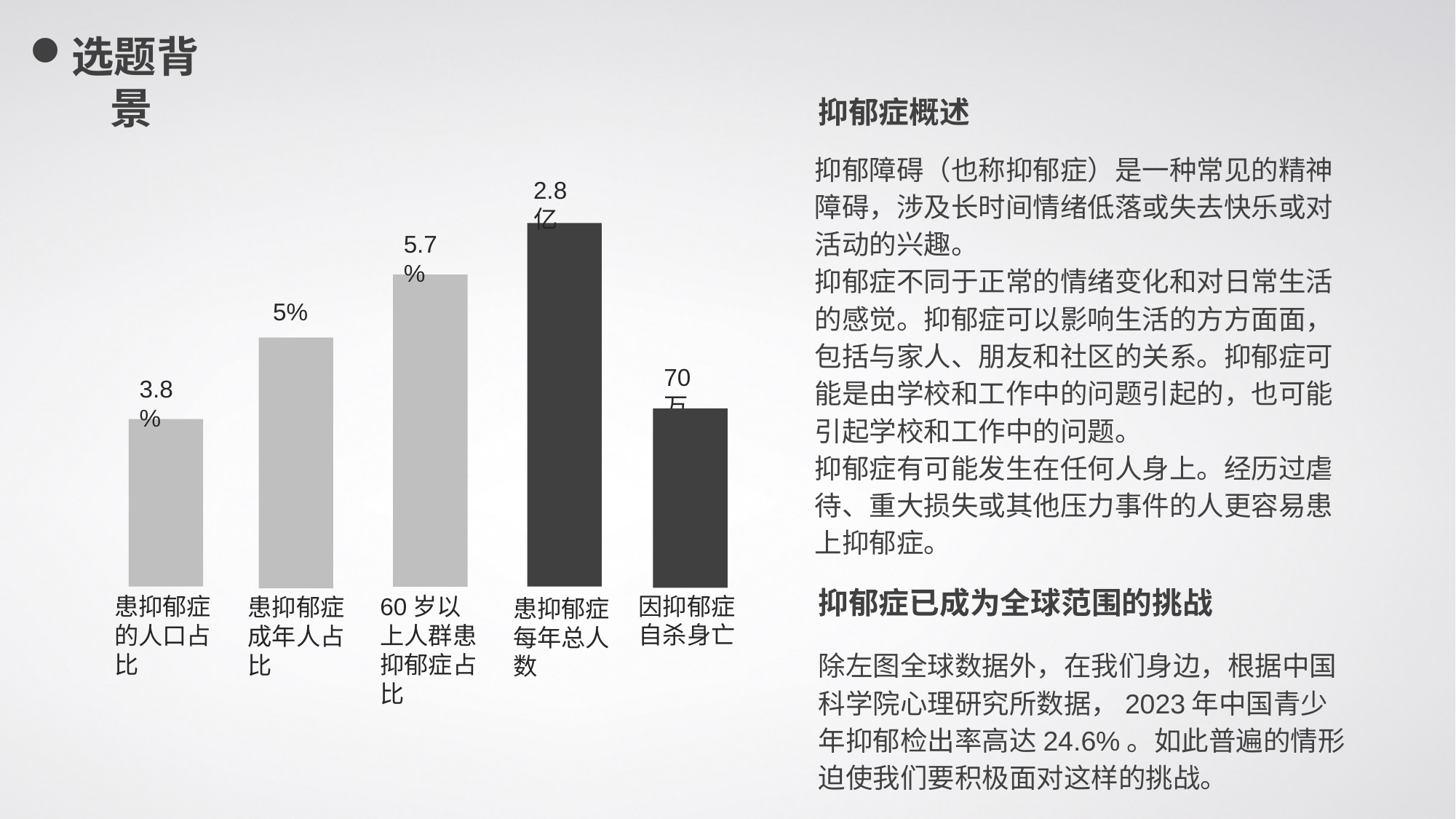

选题背景
抑郁症概述
抑郁障碍（也称抑郁症）是一种常见的精神障碍，涉及长时间情绪低落或失去快乐或对活动的兴趣。
抑郁症不同于正常的情绪变化和对日常生活的感觉。抑郁症可以影响生活的方方面面，包括与家人、朋友和社区的关系。抑郁症可能是由学校和工作中的问题引起的，也可能引起学校和工作中的问题。
抑郁症有可能发生在任何人身上。经历过虐待、重大损失或其他压力事件的人更容易患上抑郁症。
2.8亿

70万
3.8%
因抑郁症自杀身亡
患抑郁症的人口占比
60岁以上人群患抑郁症占比
患抑郁症成年人占比
患抑郁症每年总人数
5.7%

5%

抑郁症已成为全球范围的挑战
除左图全球数据外，在我们身边，根据中国科学院心理研究所数据，2023年中国青少年抑郁检出率高达24.6%。如此普遍的情形迫使我们要积极面对这样的挑战。